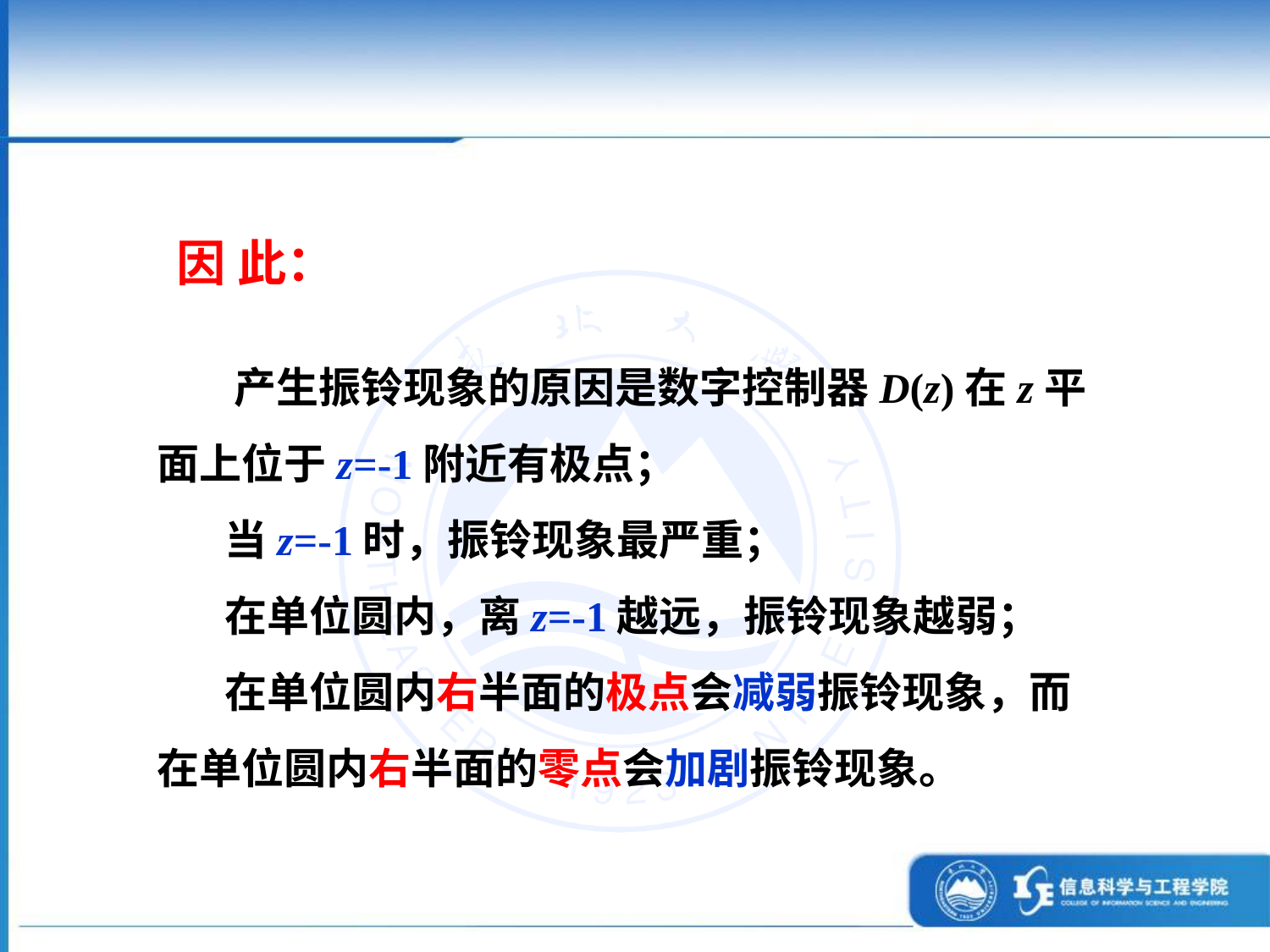

因 此：

       产生振铃现象的原因是数字控制器D(z)在z平面上位于z=-1附近有极点；
      当z=-1时，振铃现象最严重；
      在单位圆内，离z=-1越远，振铃现象越弱；
      在单位圆内右半面的极点会减弱振铃现象，而在单位圆内右半面的零点会加剧振铃现象。